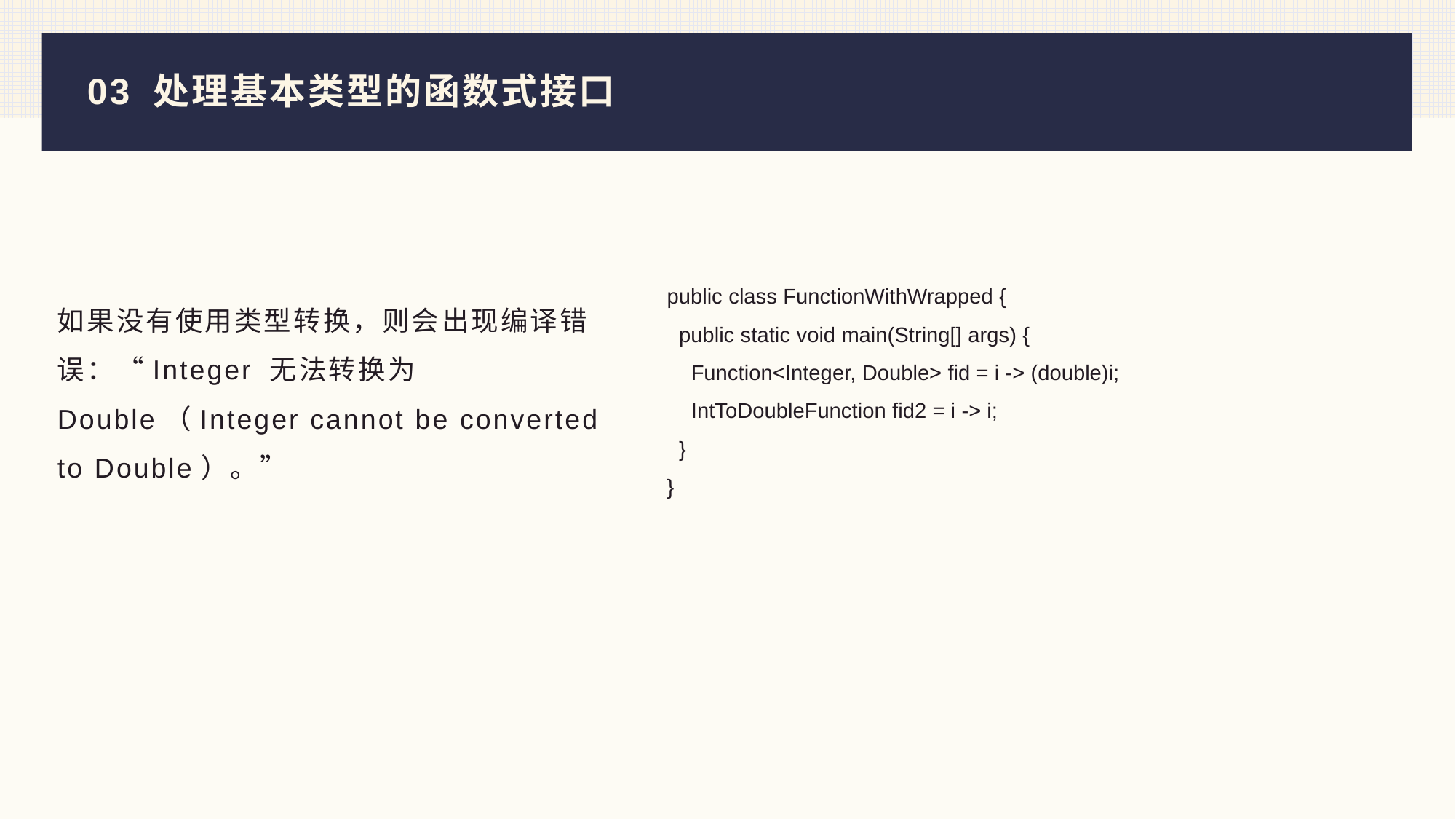

# 03 处理基本类型的函数式接口
public class FunctionWithWrapped {
  public static void main(String[] args) {
    Function<Integer, Double> fid = i -> (double)i;
    IntToDoubleFunction fid2 = i -> i;
  }
}
如果没有使用类型转换，则会出现编译错误：“Integer 无法转换为 Double（Integer cannot be converted to Double）。”